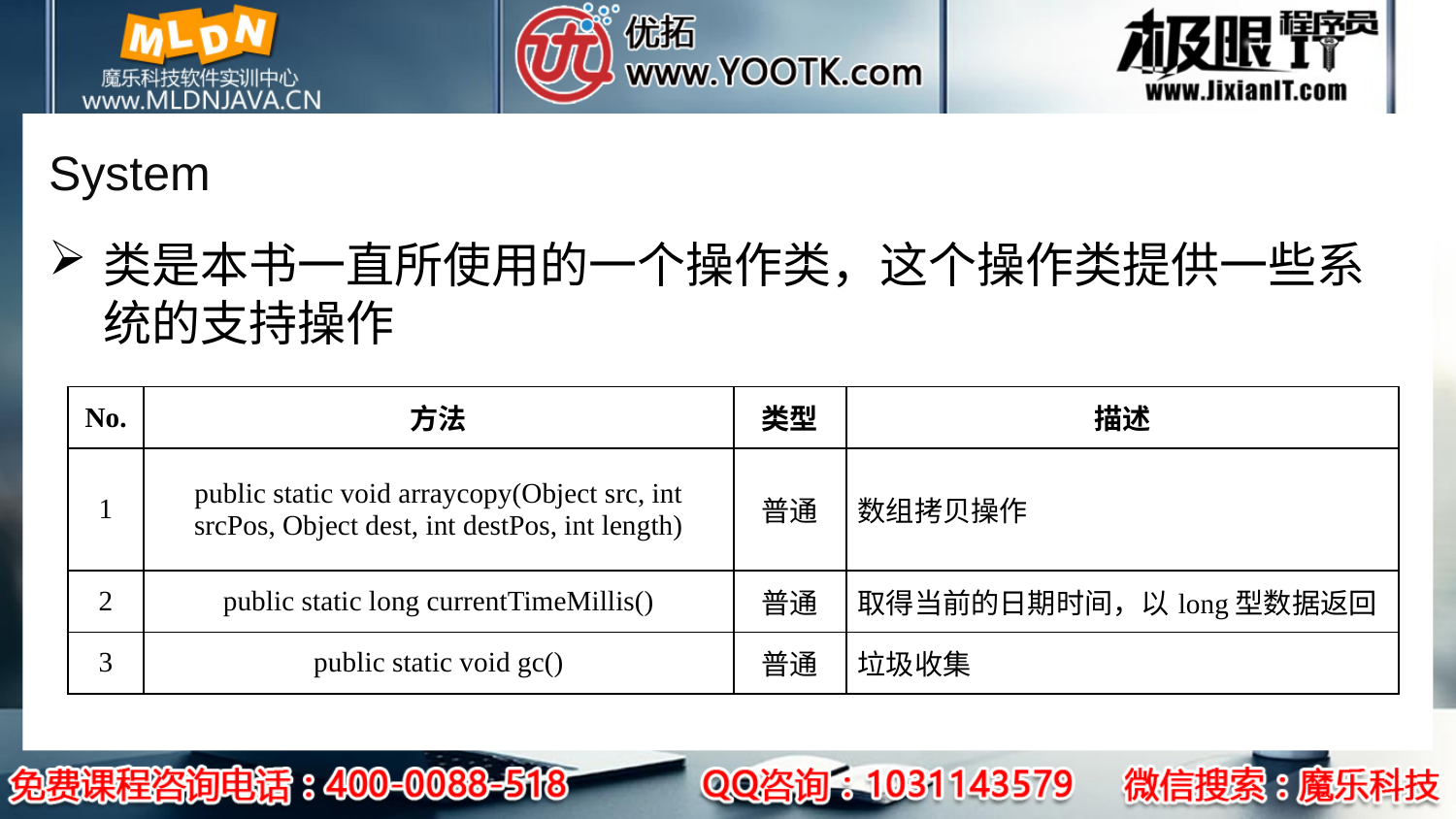

# System
类是本书一直所使用的一个操作类，这个操作类提供一些系统的支持操作
| No. | 方法 | 类型 | 描述 |
| --- | --- | --- | --- |
| 1 | public static void arraycopy(Object src, int srcPos, Object dest, int destPos, int length) | 普通 | 数组拷贝操作 |
| 2 | public static long currentTimeMillis() | 普通 | 取得当前的日期时间，以long型数据返回 |
| 3 | public static void gc() | 普通 | 垃圾收集 |